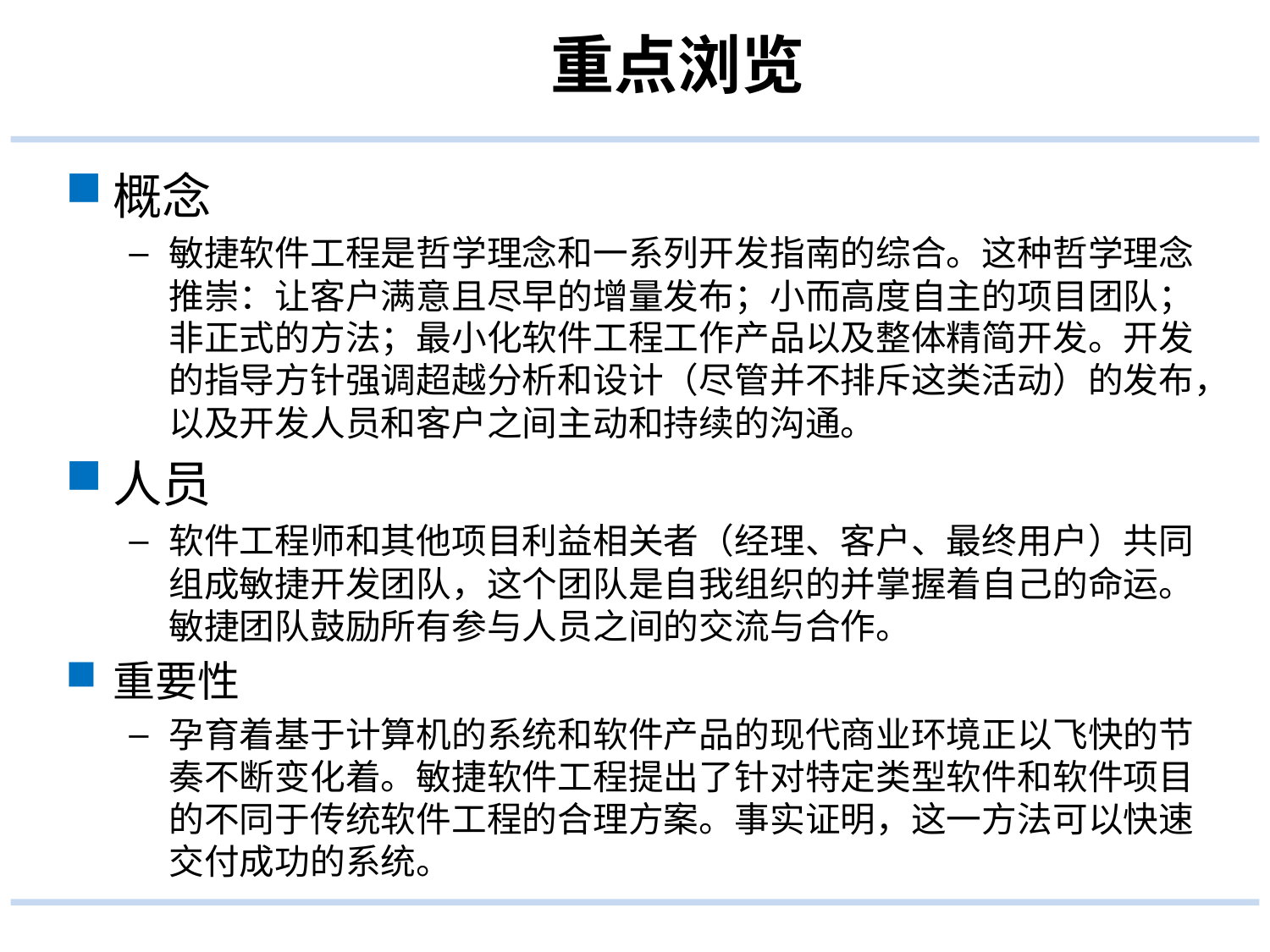

# 重点浏览
概念
敏捷软件工程是哲学理念和一系列开发指南的综合。这种哲学理念推崇：让客户满意且尽早的增量发布；小而高度自主的项目团队；非正式的方法；最小化软件工程工作产品以及整体精简开发。开发的指导方针强调超越分析和设计（尽管并不排斥这类活动）的发布，以及开发人员和客户之间主动和持续的沟通。
人员
软件工程师和其他项目利益相关者（经理、客户、最终用户）共同组成敏捷开发团队，这个团队是自我组织的并掌握着自己的命运。敏捷团队鼓励所有参与人员之间的交流与合作。
重要性
孕育着基于计算机的系统和软件产品的现代商业环境正以飞快的节奏不断变化着。敏捷软件工程提出了针对特定类型软件和软件项目的不同于传统软件工程的合理方案。事实证明，这一方法可以快速交付成功的系统。

2